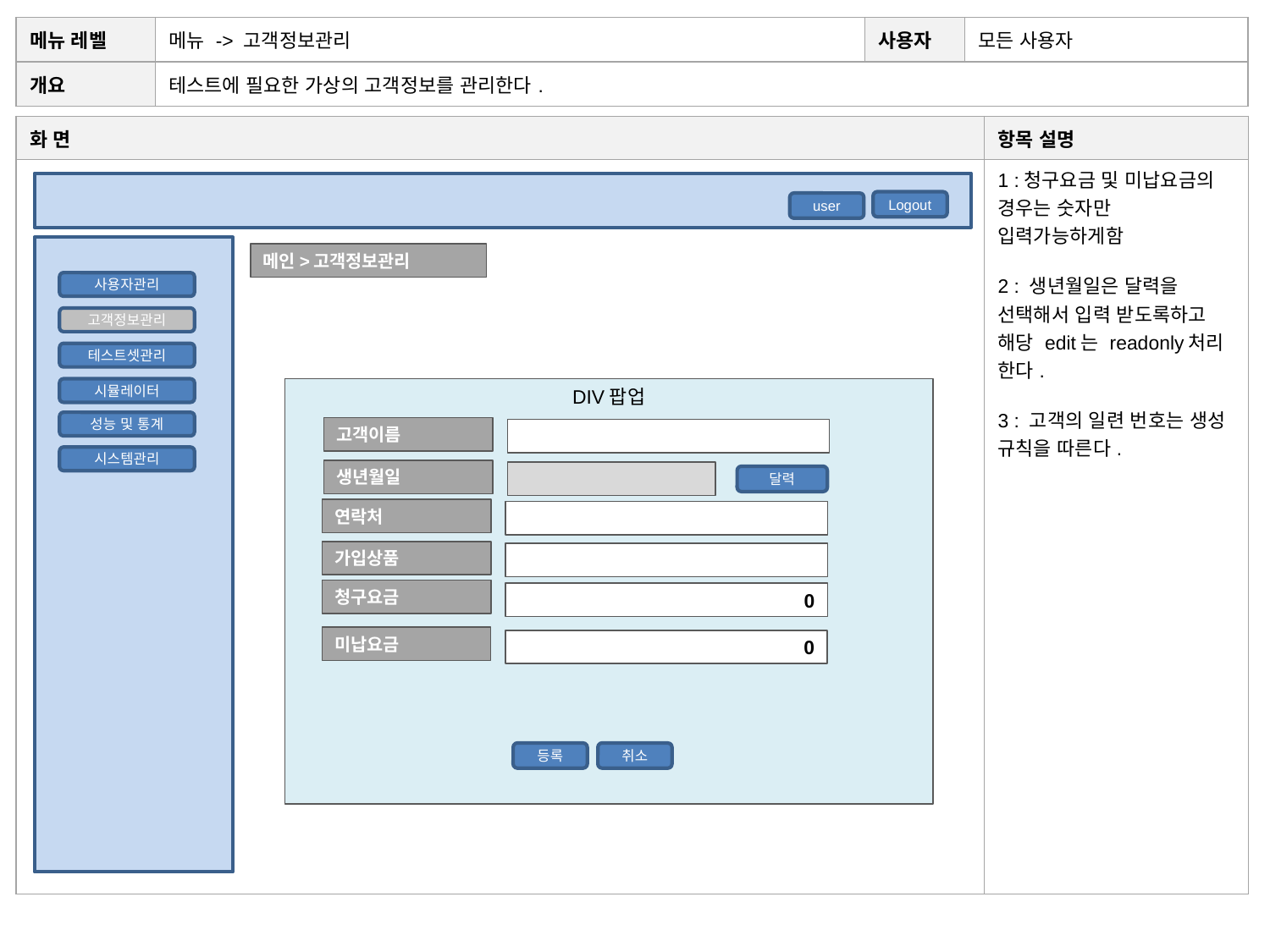

| 메뉴 레벨 | 메뉴 -> 고객정보관리 | 사용자 | 모든 사용자 |
| --- | --- | --- | --- |
| 개요 | 테스트에 필요한 가상의 고객정보를 관리한다. |  |  |
| 화 면 | 항목 설명 |
| --- | --- |
|  | 1 :청구요금 및 미납요금의 경우는 숫자만 입력가능하게함 2 : 생년월일은 달력을 선택해서 입력 받도록하고 해당 edit는 readonly처리 한다. 3 : 고객의 일련 번호는 생성 규칙을 따른다. |

Logout
user

메인>고객정보관리
사용자관리
고객정보관리
테스트셋관리
시뮬레이터
DIV팝업
성능 및 통계
고객이름

시스템관리
생년월일

달력
연락처

가입상품

청구요금
0
미납요금
0
등록
취소